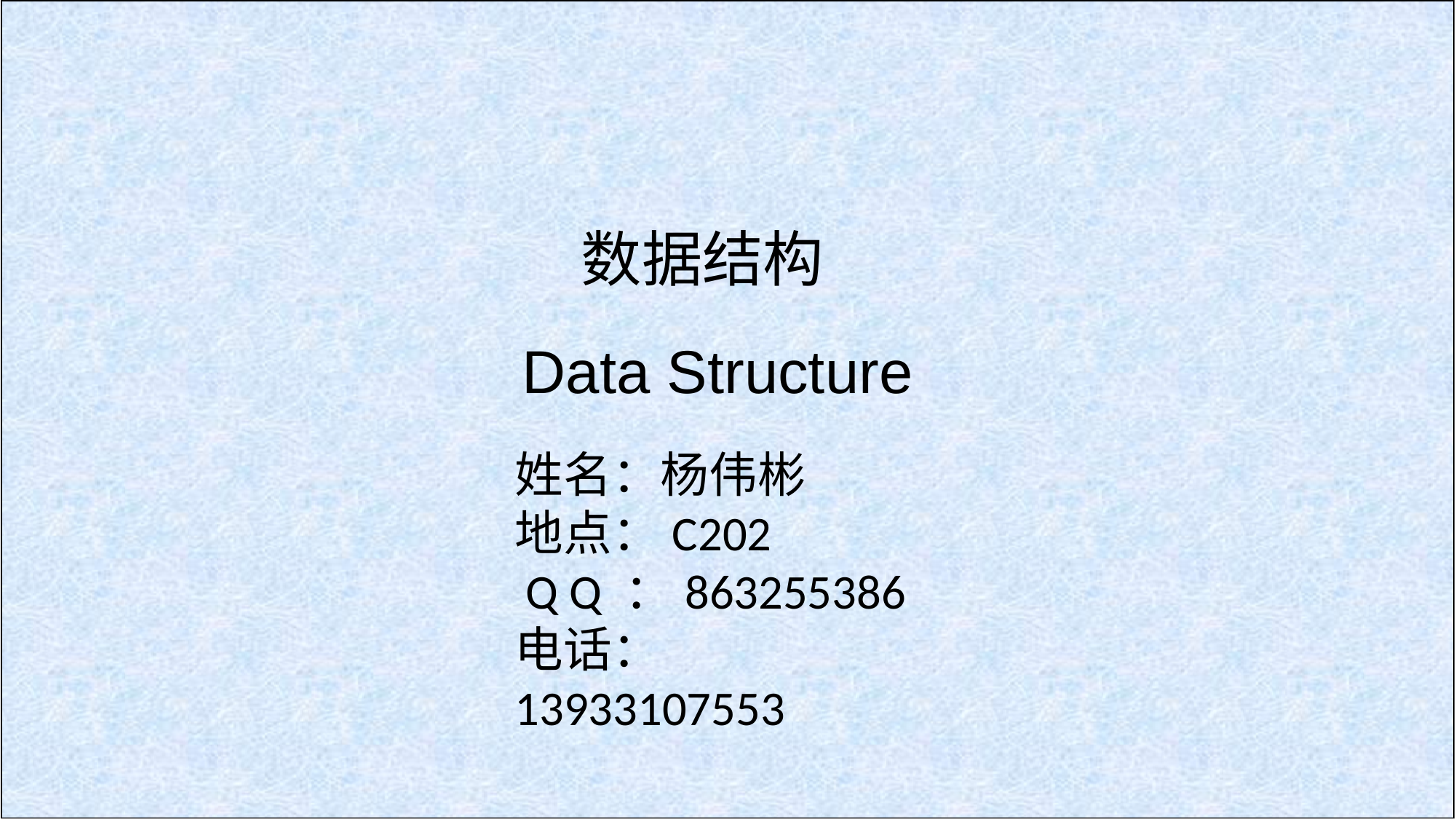

数据结构

Data Structure
姓名：杨伟彬
地点：C202
 Q Q ：863255386
电话：13933107553